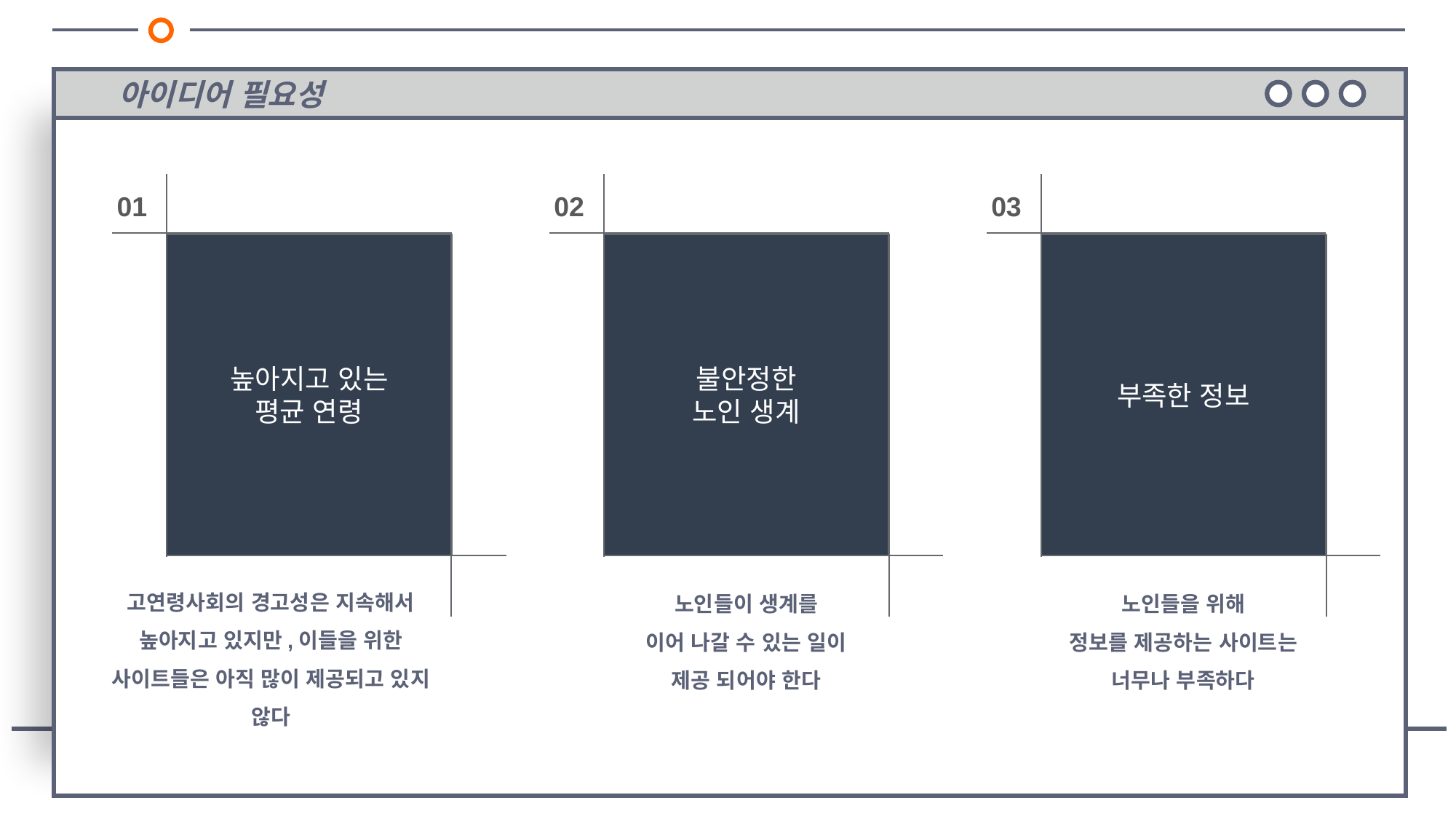

아이디어 필요성

01
02
03
높아지고 있는
평균 연령
불안정한
노인 생계
부족한 정보
고연령사회의 경고성은 지속해서
높아지고 있지만,이들을 위한 사이트들은 아직 많이 제공되고 있지 않다
노인들이 생계를
이어 나갈 수 있는 일이
제공 되어야 한다
노인들을 위해
정보를 제공하는 사이트는 너무나 부족하다